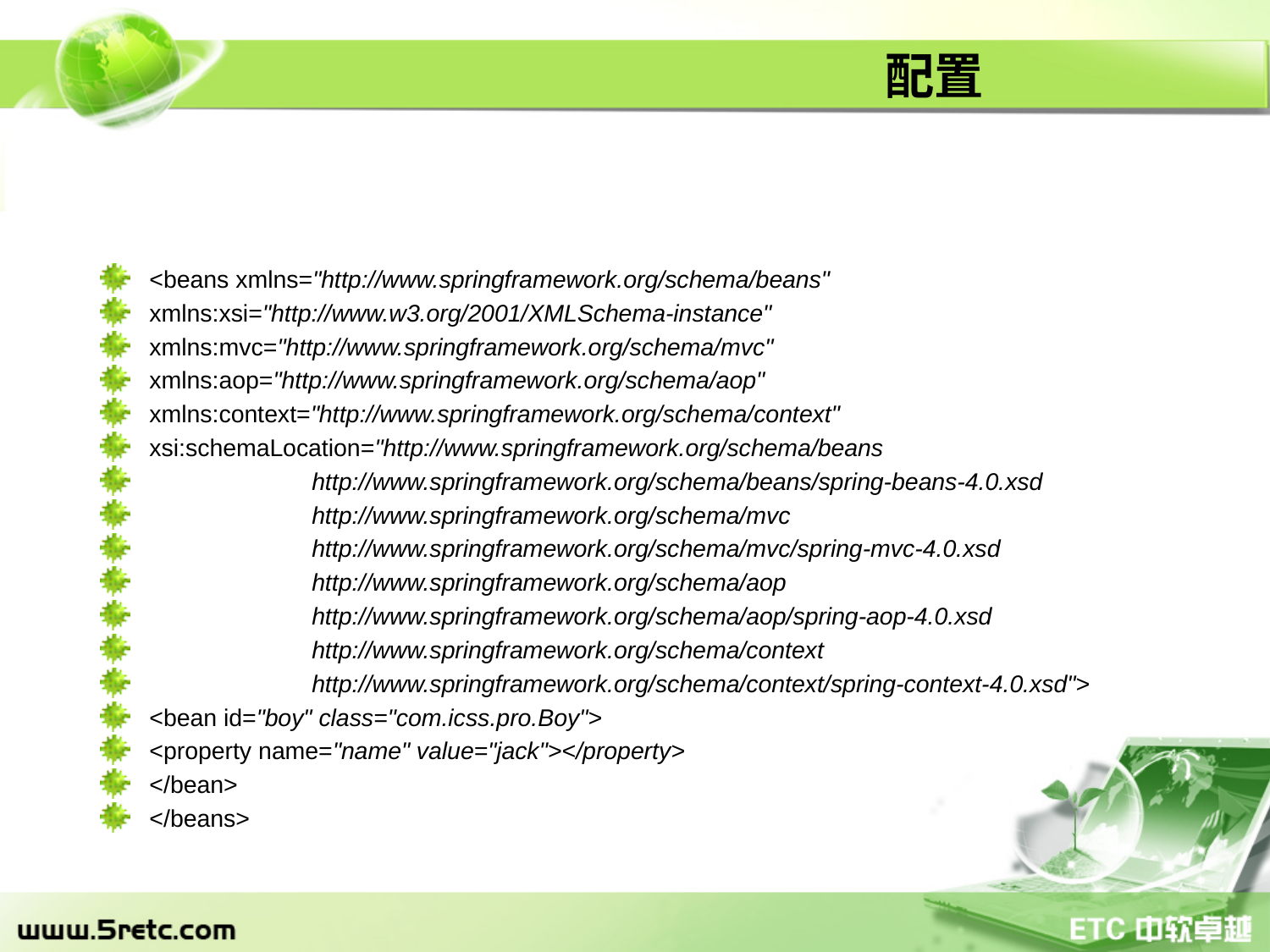

# 配置
<beans xmlns="http://www.springframework.org/schema/beans"
xmlns:xsi="http://www.w3.org/2001/XMLSchema-instance"
xmlns:mvc="http://www.springframework.org/schema/mvc"
xmlns:aop="http://www.springframework.org/schema/aop"
xmlns:context="http://www.springframework.org/schema/context"
xsi:schemaLocation="http://www.springframework.org/schema/beans
                        http://www.springframework.org/schema/beans/spring-beans-4.0.xsd
                        http://www.springframework.org/schema/mvc
                        http://www.springframework.org/schema/mvc/spring-mvc-4.0.xsd
                        http://www.springframework.org/schema/aop
                        http://www.springframework.org/schema/aop/spring-aop-4.0.xsd
                        http://www.springframework.org/schema/context
                        http://www.springframework.org/schema/context/spring-context-4.0.xsd">
<bean id="boy" class="com.icss.pro.Boy">
<property name="name" value="jack"></property>
</bean>
</beans>